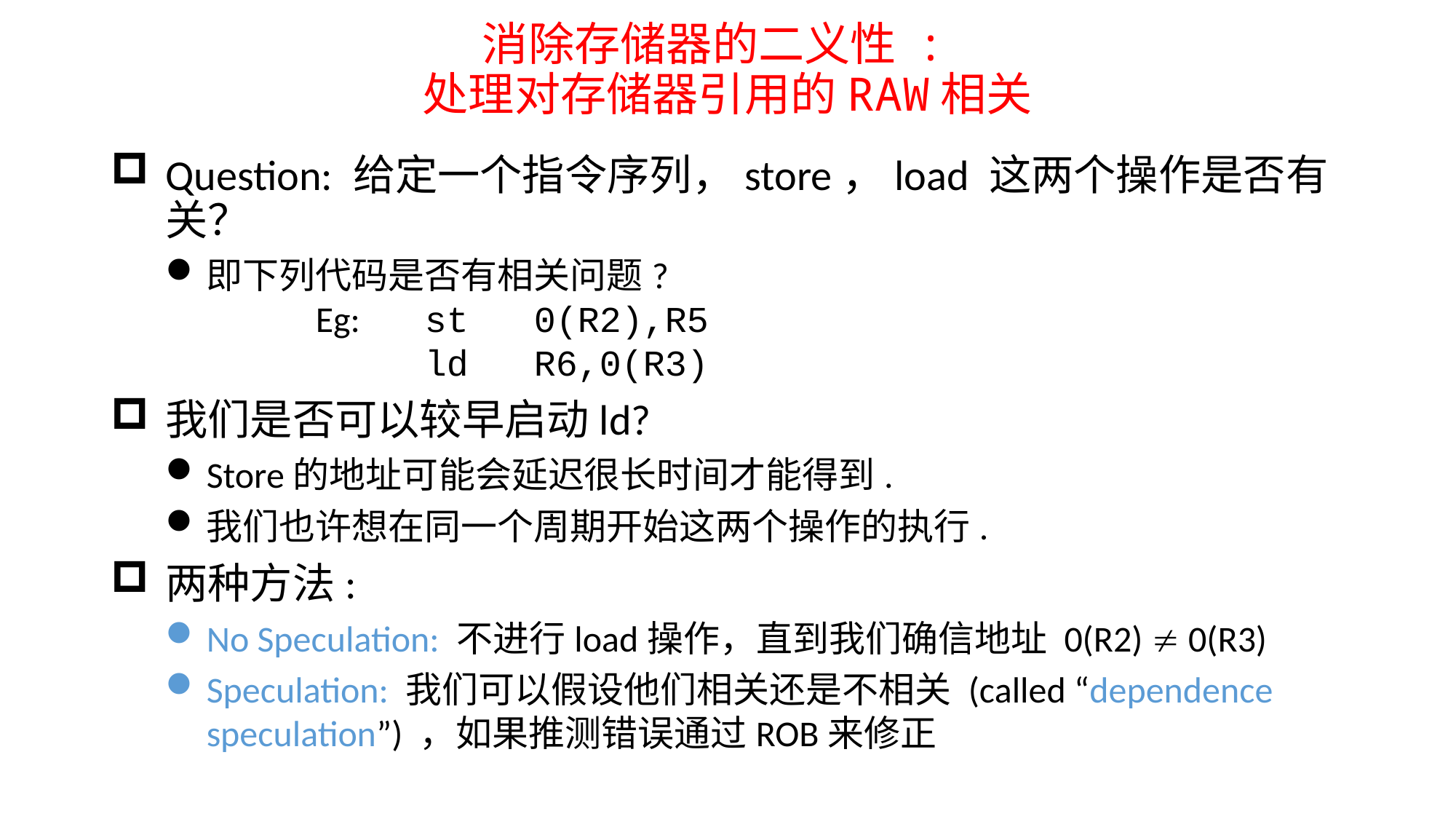

# 消除存储器的二义性 : 处理对存储器引用的RAW相关
Question: 给定一个指令序列，store，load 这两个操作是否有关？
即下列代码是否有相关问题?
	Eg:	st	0(R2),R5
	   	ld	R6,0(R3)
我们是否可以较早启动ld?
Store的地址可能会延迟很长时间才能得到.
我们也许想在同一个周期开始这两个操作的执行.
两种方法:
No Speculation: 不进行load操作，直到我们确信地址 0(R2) ≠ 0(R3)
Speculation: 我们可以假设他们相关还是不相关 (called “dependence speculation”) ，如果推测错误通过ROB来修正